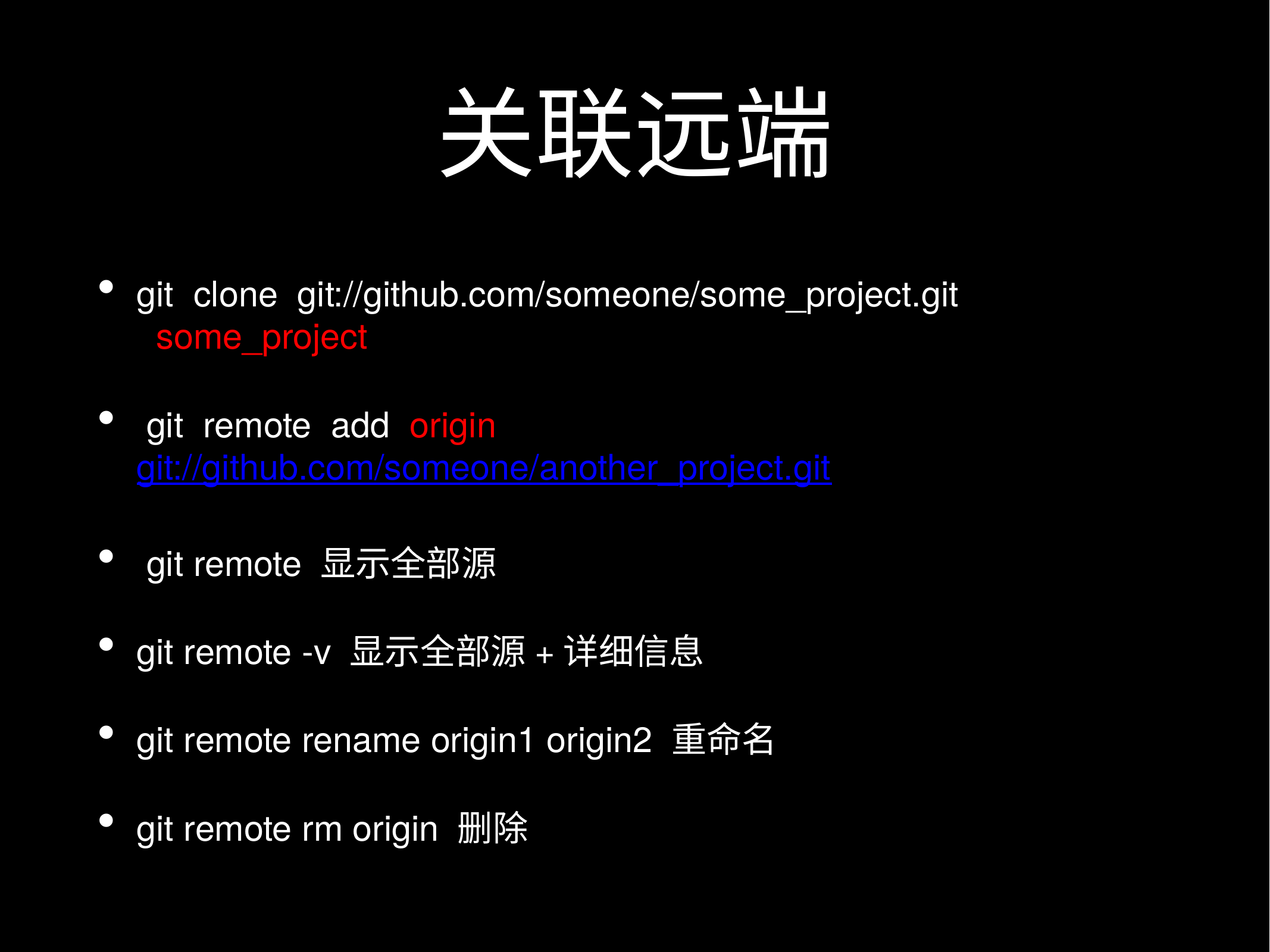

# 关联远端
git  clone  git://github.com/someone/some_project.git   some_project
 git  remote  add  origin  git://github.com/someone/another_project.git
 git remote 显示全部源
git remote -v 显示全部源+详细信息
git remote rename origin1 origin2 重命名
git remote rm origin 删除